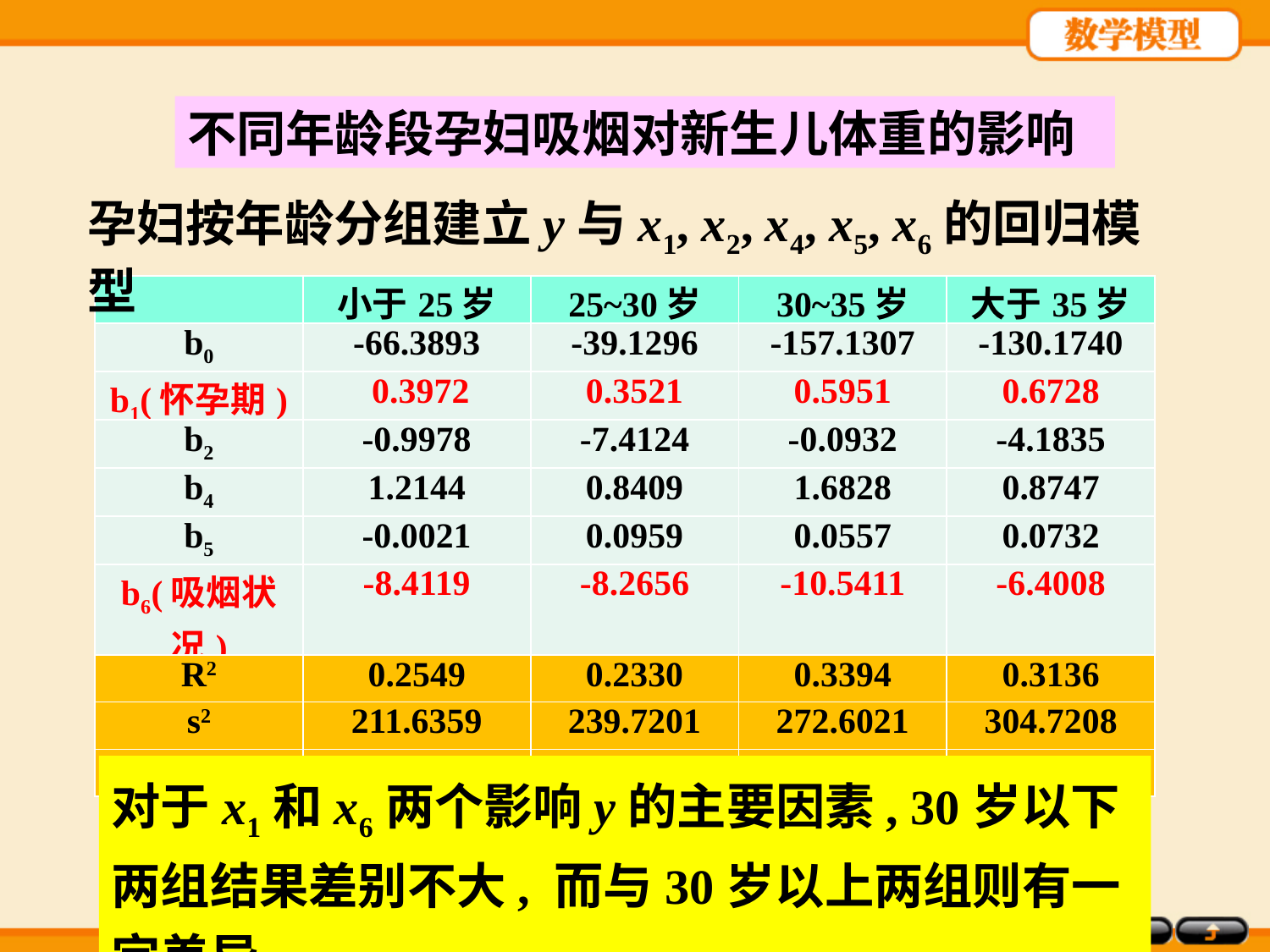

不同年龄段孕妇吸烟对新生儿体重的影响
孕妇按年龄分组建立y与x1, x2, x4, x5, x6的回归模型
|  | 小于25岁 | 25~30岁 | 30~35岁 | 大于35岁 |
| --- | --- | --- | --- | --- |
| b0 | -66.3893 | -39.1296 | -157.1307 | -130.1740 |
| b1(怀孕期) | 0.3972 | 0.3521 | 0.5951 | 0.6728 |
| b2 | -0.9978 | -7.4124 | -0.0932 | -4.1835 |
| b4 | 1.2144 | 0.8409 | 1.6828 | 0.8747 |
| b5 | -0.0021 | 0.0959 | 0.0557 | 0.0732 |
| b6(吸烟状况) | -8.4119 | -8.2656 | -10.5411 | -6.4008 |
| R2 | 0.2549 | 0.2330 | 0.3394 | 0.3136 |
| s2 | 211.6359 | 239.7201 | 272.6021 | 304.7208 |
| n | 444 | 362 | 211 | 157 |
对于x1和x6两个影响y的主要因素, 30岁以下两组结果差别不大, 而与30岁以上两组则有一定差异.